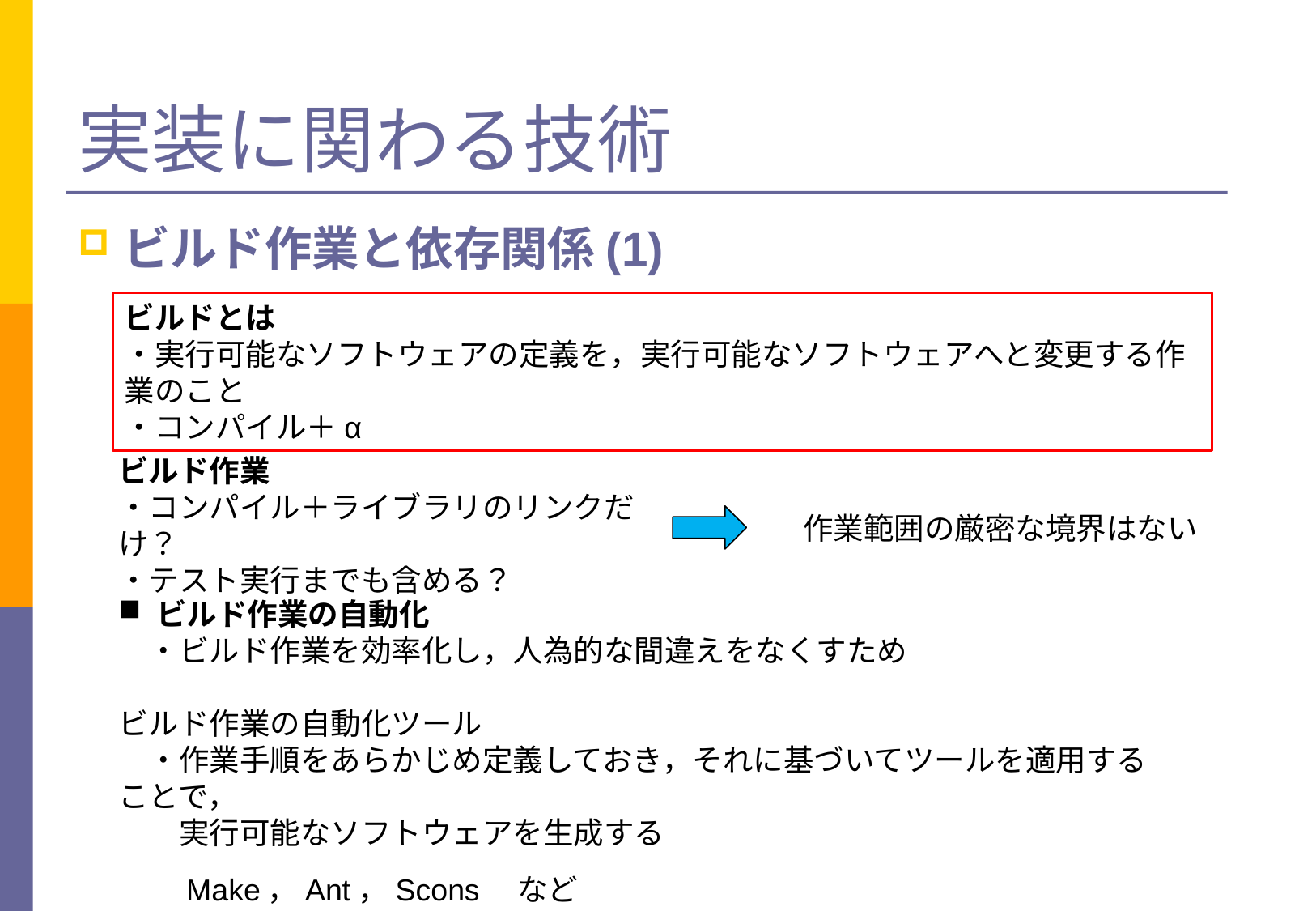

# 実装に関わる技術
ビルド作業と依存関係(1)
ビルドとは
・実行可能なソフトウェアの定義を，実行可能なソフトウェアへと変更する作業のこと
・コンパイル＋α
ビルド作業
・コンパイル＋ライブラリのリンクだけ？
・テスト実行までも含める？

作業範囲の厳密な境界はない
ビルド作業の自動化
　・ビルド作業を効率化し，人為的な間違えをなくすため

ビルド作業の自動化ツール
　・作業手順をあらかじめ定義しておき，それに基づいてツールを適用することで，
　　実行可能なソフトウェアを生成する

　　Make，Ant，Scons　など